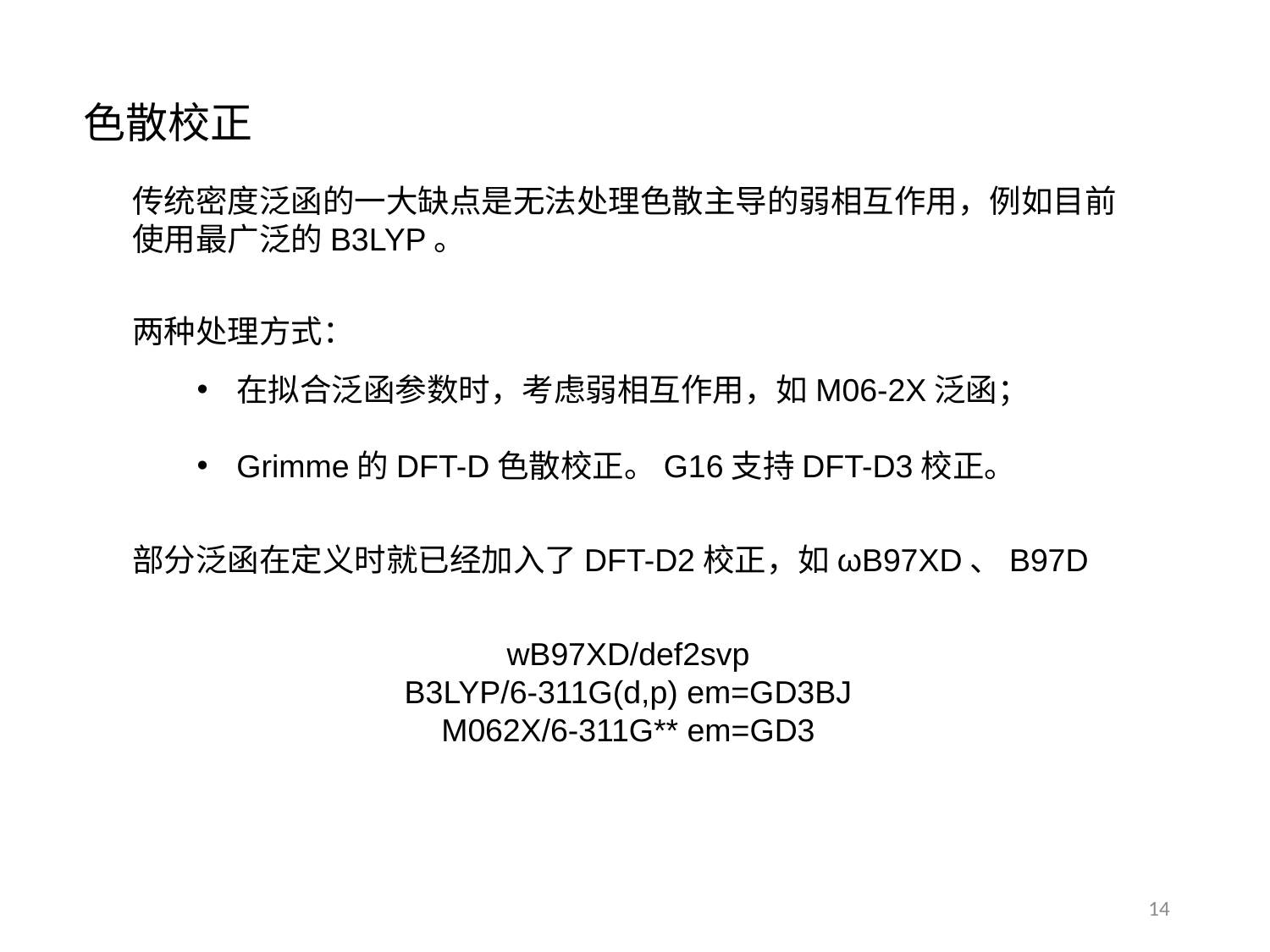

色散校正
传统密度泛函的一大缺点是无法处理色散主导的弱相互作用，例如目前使用最广泛的B3LYP。
两种处理方式：
在拟合泛函参数时，考虑弱相互作用，如M06-2X泛函；

Grimme的DFT-D色散校正。G16支持DFT-D3校正。
部分泛函在定义时就已经加入了DFT-D2校正，如ωB97XD、B97D
wB97XD/def2svp
B3LYP/6-311G(d,p) em=GD3BJ
M062X/6-311G** em=GD3
14